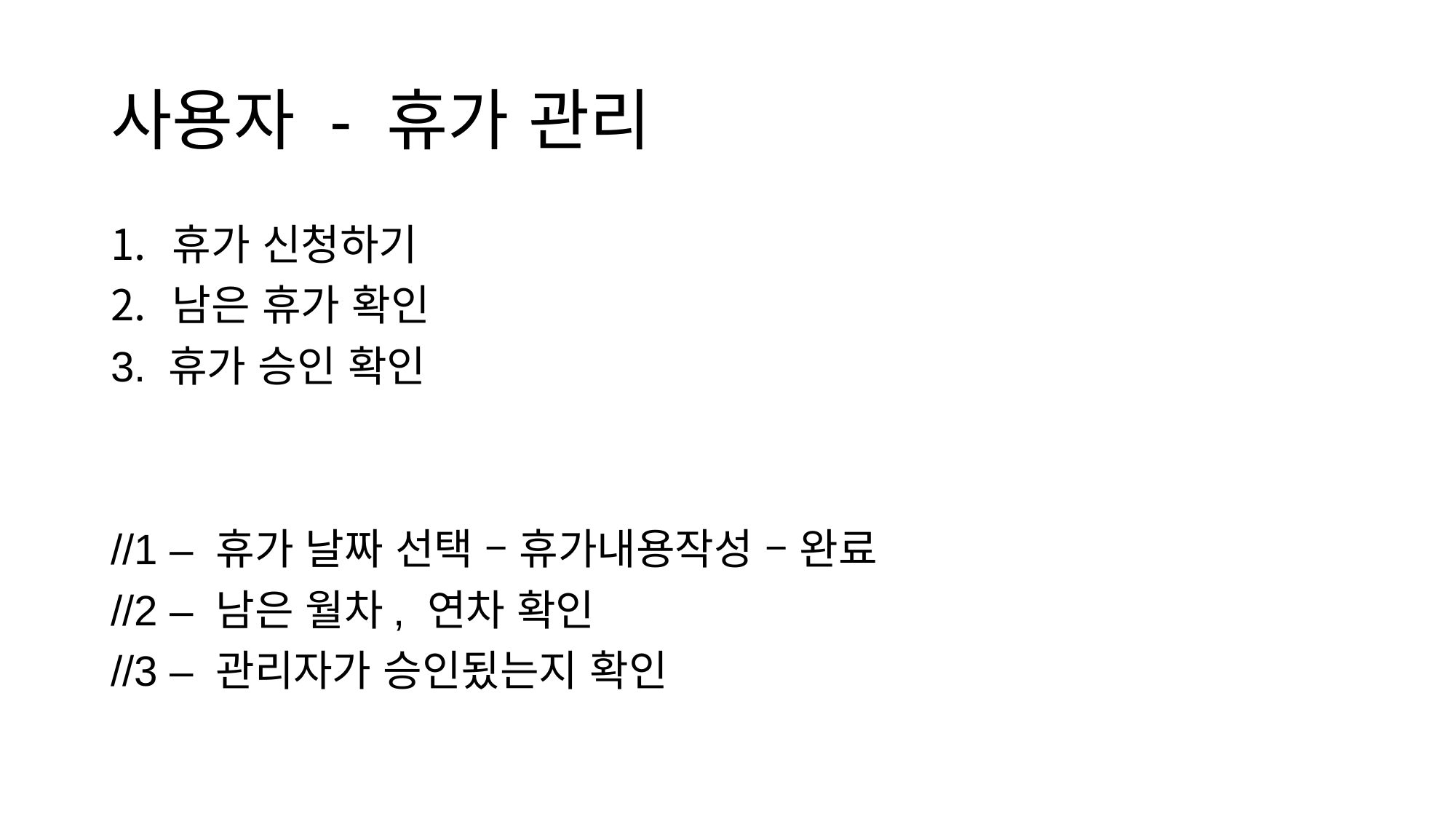

# 사용자 - 휴가 관리
휴가 신청하기
남은 휴가 확인
3. 휴가 승인 확인

//1 – 휴가 날짜 선택 – 휴가내용작성 – 완료
//2 – 남은 월차, 연차 확인
//3 – 관리자가 승인됬는지 확인